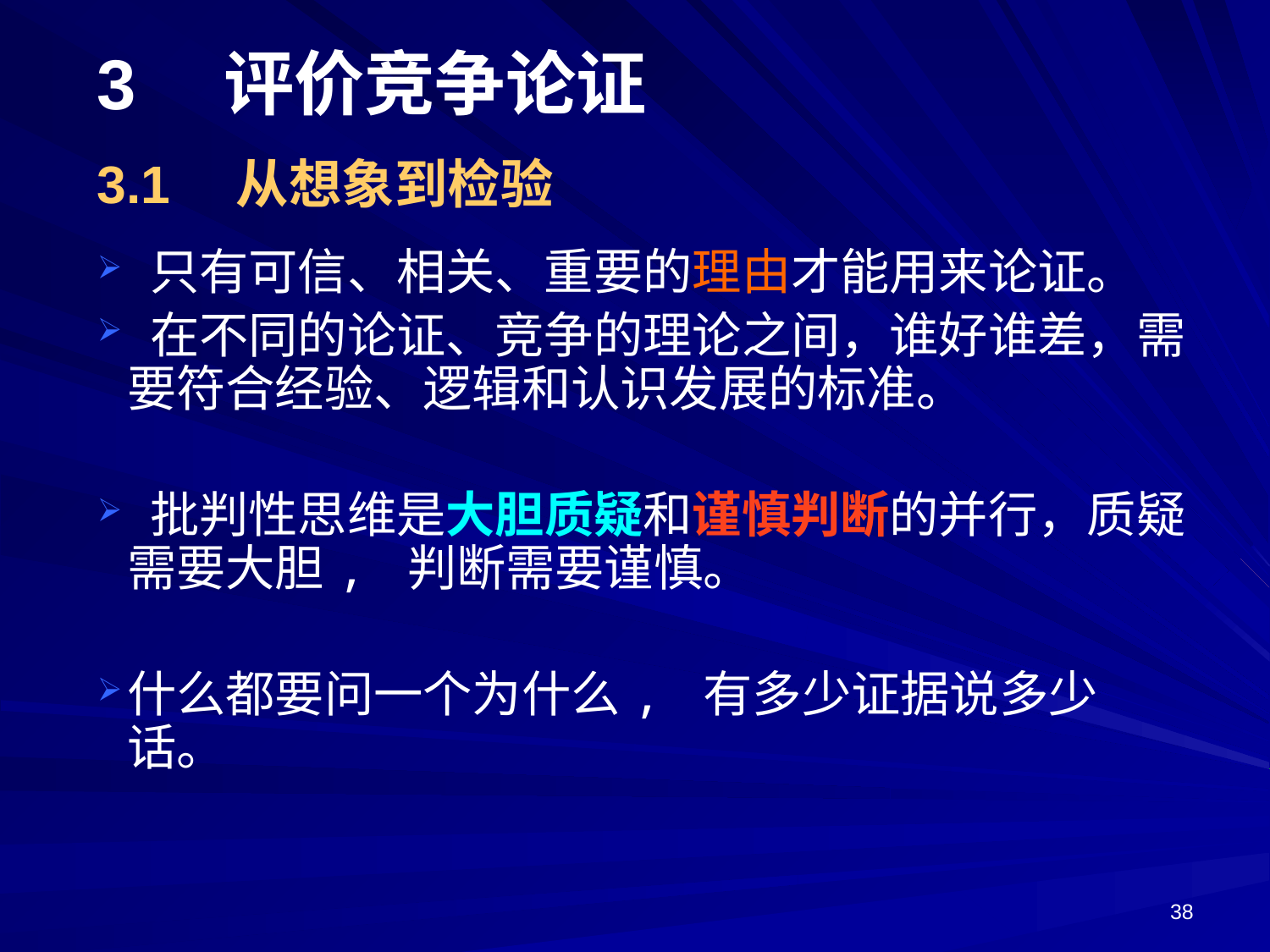

3　评价竞争论证

3.1　从想象到检验

 只有可信、相关、重要的理由才能用来论证。
 在不同的论证、竞争的理论之间，谁好谁差，需要符合经验、逻辑和认识发展的标准。

 批判性思维是大胆质疑和谨慎判断的并行，质疑需要大胆, 判断需要谨慎。

什么都要问一个为什么, 有多少证据说多少话。

38